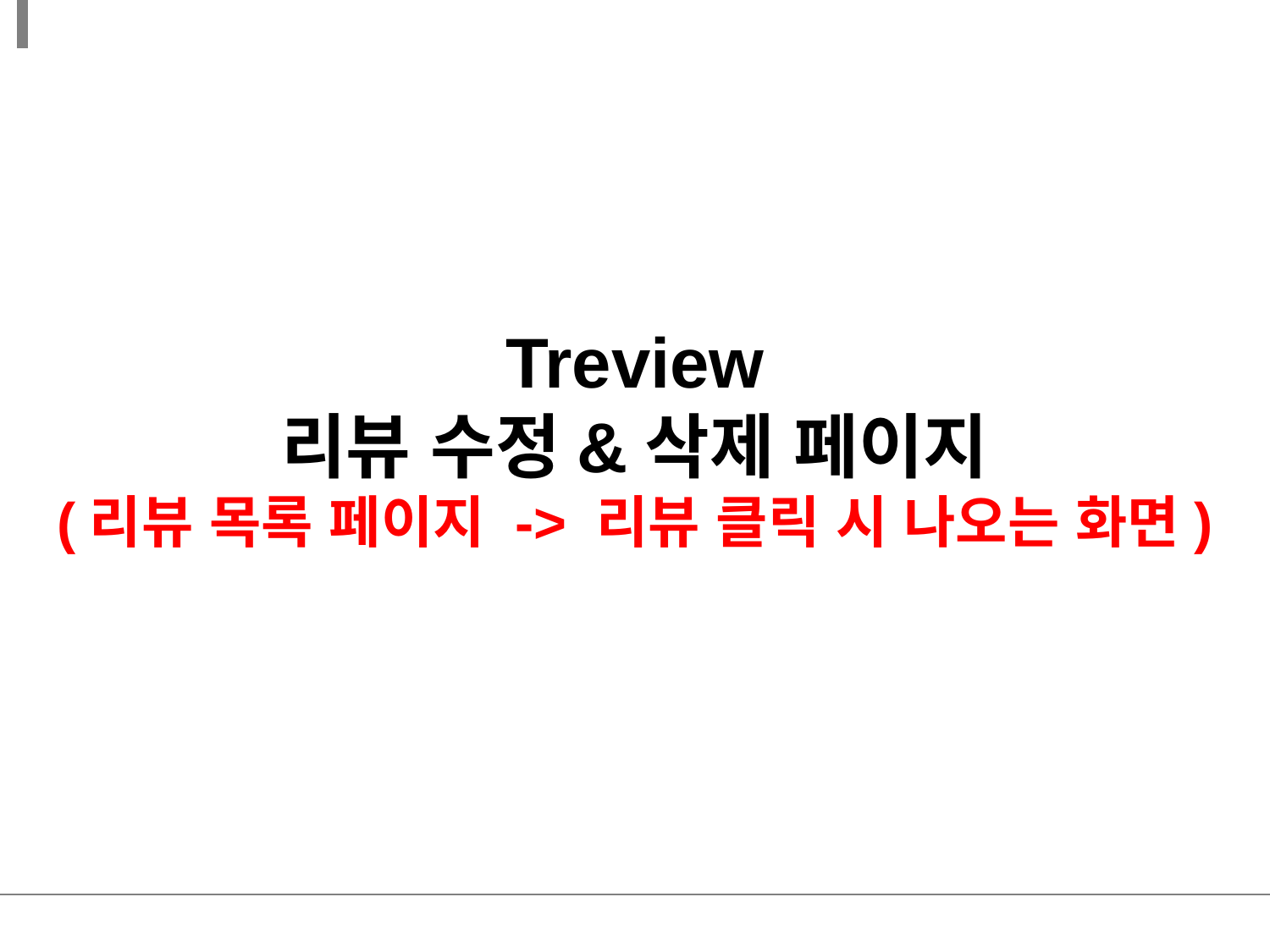

Treview
리뷰 수정&삭제 페이지
(리뷰 목록 페이지 -> 리뷰 클릭 시 나오는 화면)